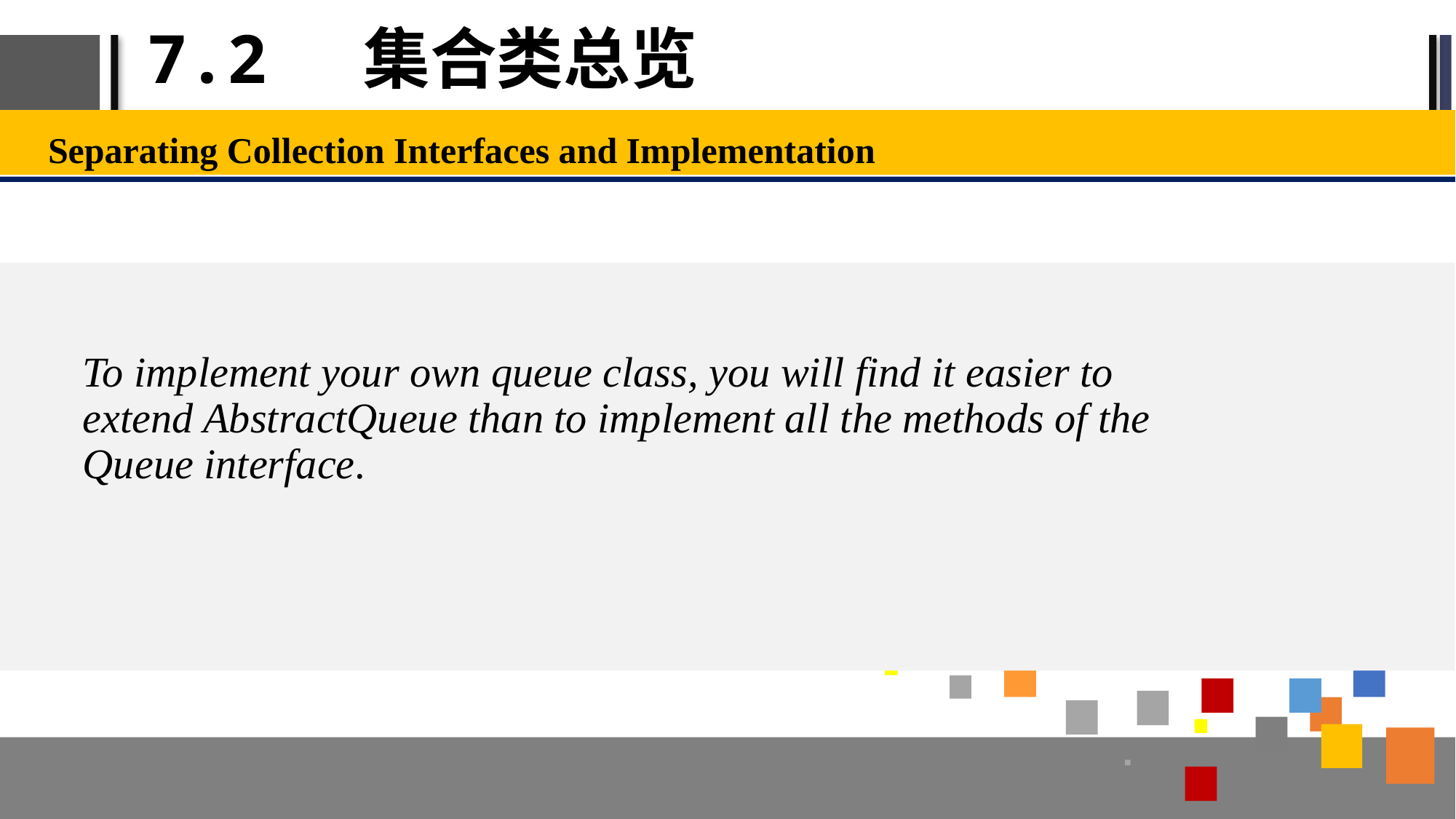

# 7.2  集合类总览

Separating Collection Interfaces and Implementation

To implement your own queue class, you will find it easier to extend AbstractQueue than to implement all the methods of the Queue interface.